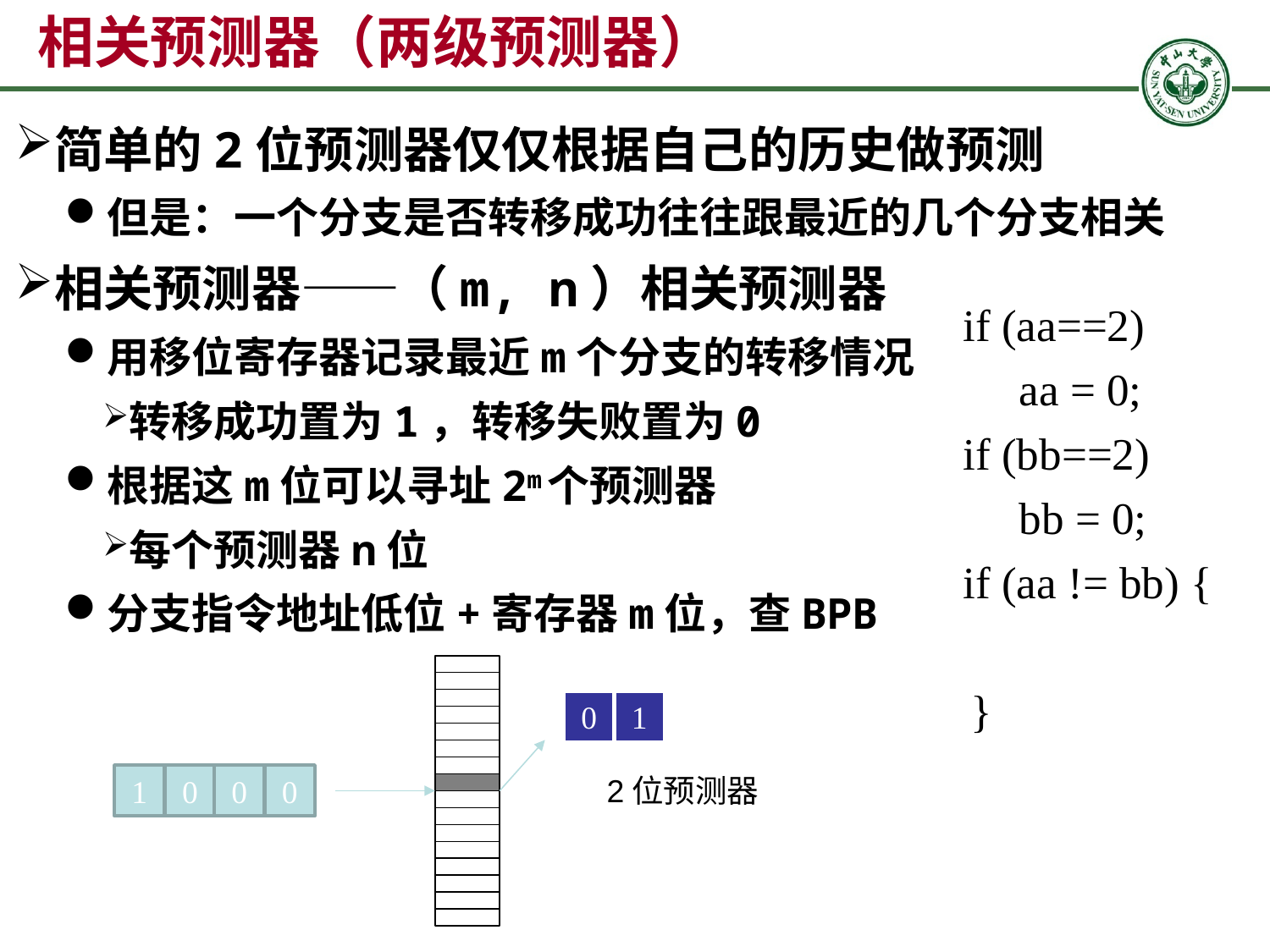

# 相关预测器（两级预测器）
简单的2位预测器仅仅根据自己的历史做预测
但是：一个分支是否转移成功往往跟最近的几个分支相关
相关预测器——（m, n）相关预测器
用移位寄存器记录最近m个分支的转移情况
转移成功置为1，转移失败置为0
根据这m位可以寻址2m个预测器
每个预测器n位
分支指令地址低位+寄存器m位，查BPB
 	if (aa==2)
 	     aa = 0;
 	if (bb==2)
 	     bb = 0;
	if (aa != bb) {

           }

0
1

2位预测器
1
0
0
0